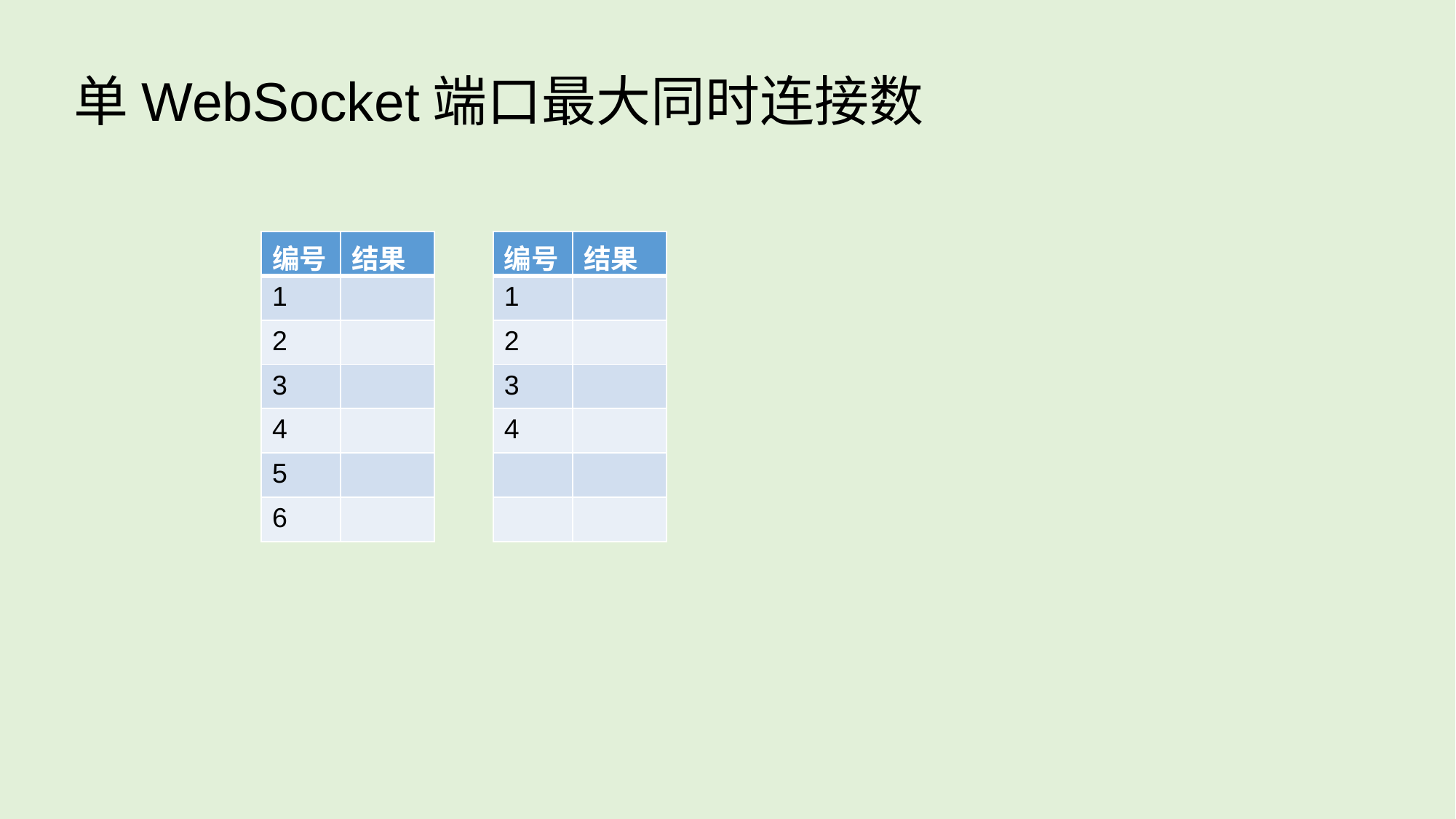

单WebSocket端口最大同时连接数
| 编号 | 结果 |
| --- | --- |
| 1 |  |
| 2 |  |
| 3 |  |
| 4 |  |
| 5 |  |
| 6 |  |
| 编号 | 结果 |
| --- | --- |
| 1 |  |
| 2 |  |
| 3 |  |
| 4 |  |
|  |  |
|  |  |